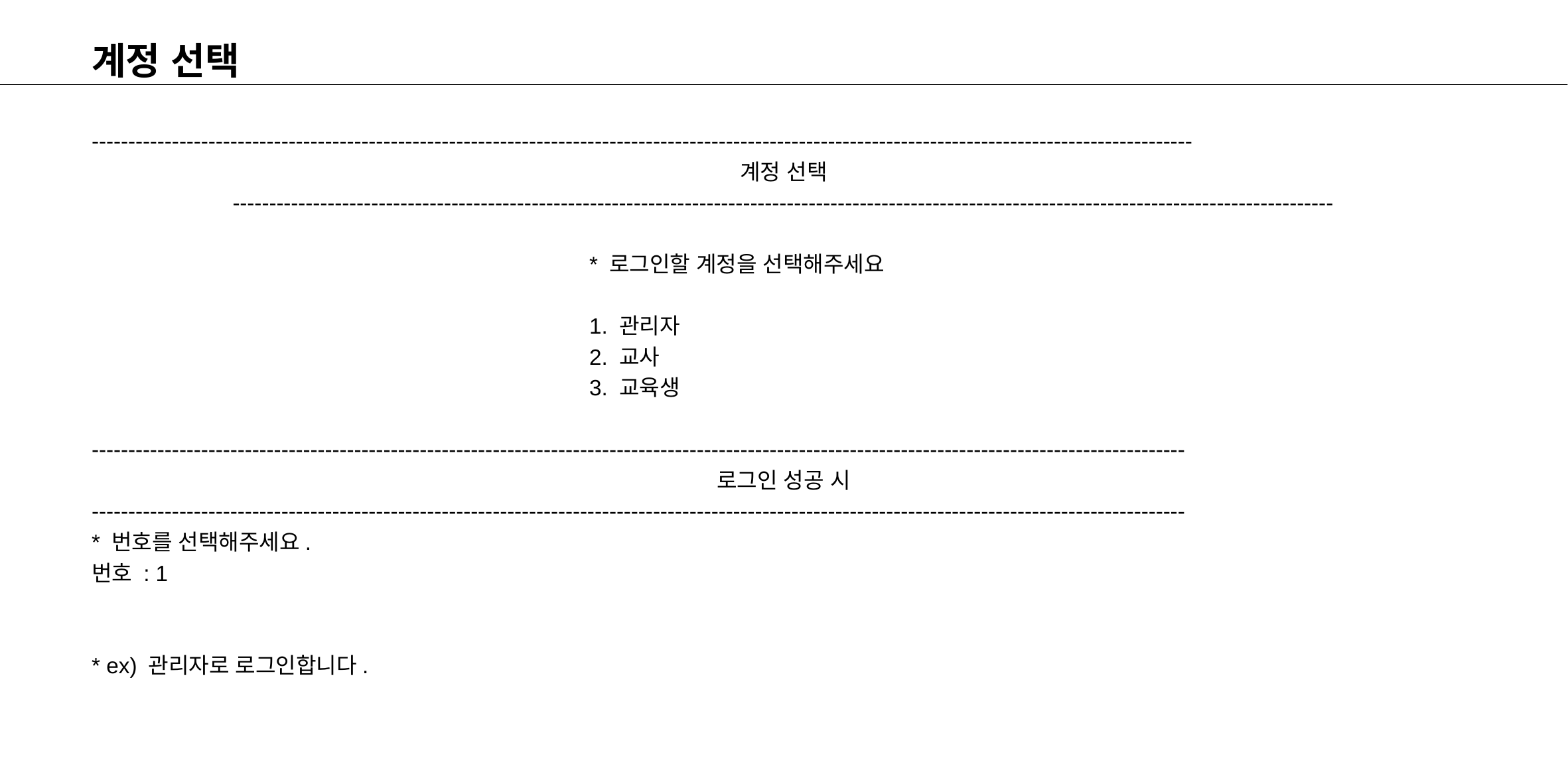

# 계정 선택
-------------------------------------------------------------------------------------------------------------------------------------------------------
계정 선택
-------------------------------------------------------------------------------------------------------------------------------------------------------

					* 로그인할 계정을 선택해주세요

					1. 관리자
					2. 교사
					3. 교육생

------------------------------------------------------------------------------------------------------------------------------------------------------
로그인 성공 시
------------------------------------------------------------------------------------------------------------------------------------------------------
* 번호를 선택해주세요.
번호 : 1

* ex) 관리자로 로그인합니다.